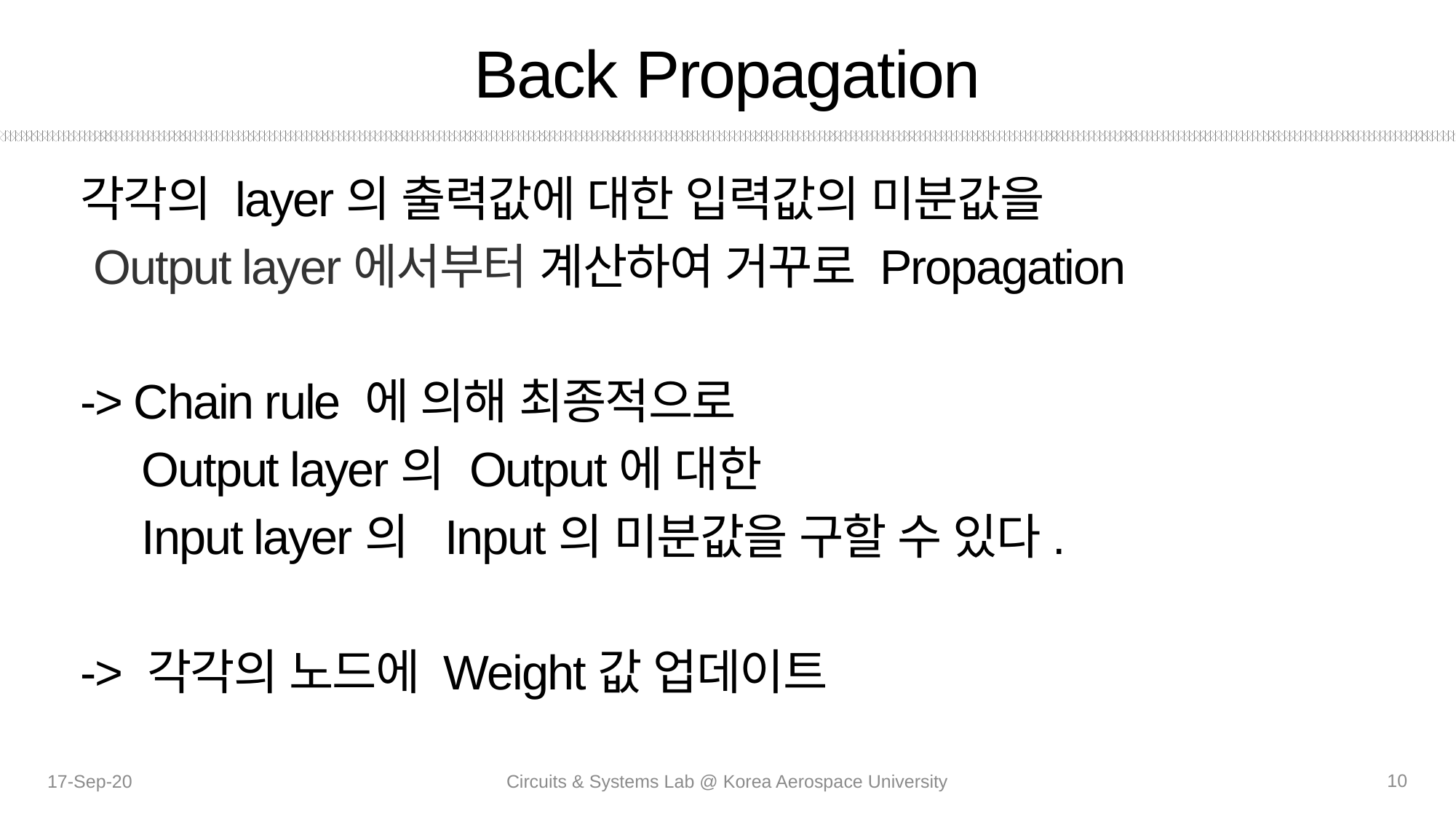

# Back Propagation
각각의 layer의 출력값에 대한 입력값의 미분값을
 Output layer에서부터 계산하여 거꾸로 Propagation

-> Chain rule 에 의해 최종적으로
     Output layer의 Output에 대한
     Input layer의  Input의 미분값을 구할 수 있다.

-> 각각의 노드에 Weight값 업데이트
10
17-Sep-20
Circuits & Systems Lab @ Korea Aerospace University